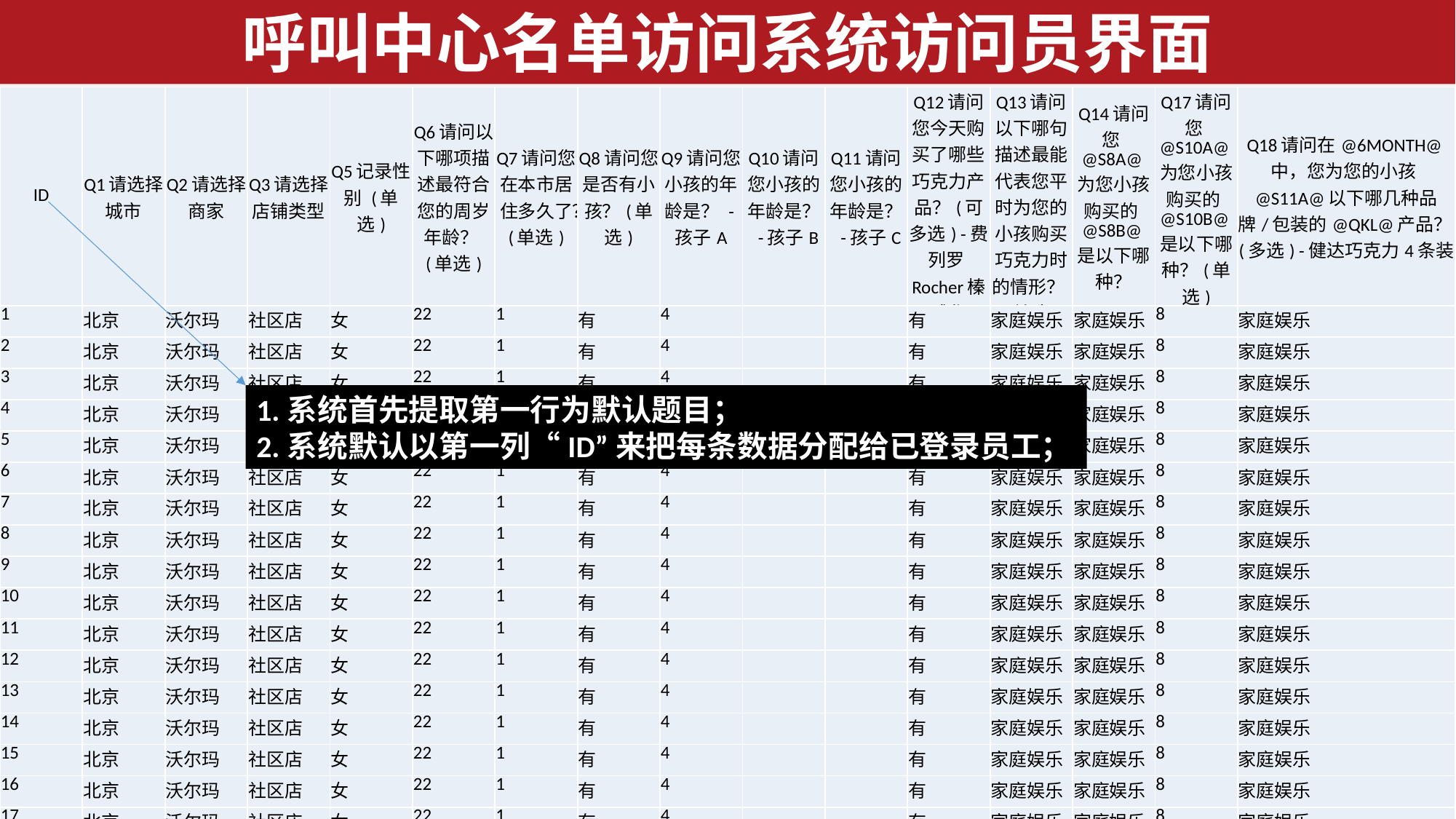

呼叫中心名单访问系统访问员界面

| ID | Q1请选择城市 | Q2请选择商家 | Q3请选择店铺类型 | Q5记录性别 (单选) | Q6请问以下哪项描述最符合您的周岁年龄？(单选) | Q7请问您在本市居住多久了？(单选) | Q8请问您是否有小孩？(单选) | Q9请问您小孩的年龄是？ -孩子A | Q10请问您小孩的年龄是？ -孩子B | Q11请问您小孩的年龄是？ -孩子C | Q12请问您今天购买了哪些巧克力产品？(可多选) -费列罗Rocher榛果威化巧克力 | Q13请问以下哪句描述最能代表您平时为您的小孩购买巧克力时的情形？(单选) | Q14请问您@S8A@为您小孩购买的@S8B@是以下哪种？ | Q17请问您@S10A@为您小孩购买的@S10B@是以下哪种？(单选) | Q18请问在@6MONTH@中，您为您的小孩@S11A@以下哪几种品牌/包装的@QKL@产品？(多选) -健达巧克力4条装 |
| --- | --- | --- | --- | --- | --- | --- | --- | --- | --- | --- | --- | --- | --- | --- | --- |
| 1 | 北京 | 沃尔玛 | 社区店 | 女 | 22 | 1 | 有 | 4 |  |  | 有 | 家庭娱乐 | 家庭娱乐 | 8 | 家庭娱乐 |
| 2 | 北京 | 沃尔玛 | 社区店 | 女 | 22 | 1 | 有 | 4 |  |  | 有 | 家庭娱乐 | 家庭娱乐 | 8 | 家庭娱乐 |
| 3 | 北京 | 沃尔玛 | 社区店 | 女 | 22 | 1 | 有 | 4 |  |  | 有 | 家庭娱乐 | 家庭娱乐 | 8 | 家庭娱乐 |
| 4 | 北京 | 沃尔玛 | 社区店 | 女 | 22 | 1 | 有 | 4 |  |  | 有 | 家庭娱乐 | 家庭娱乐 | 8 | 家庭娱乐 |
| 5 | 北京 | 沃尔玛 | 社区店 | 女 | 22 | 1 | 有 | 4 |  |  | 有 | 家庭娱乐 | 家庭娱乐 | 8 | 家庭娱乐 |
| 6 | 北京 | 沃尔玛 | 社区店 | 女 | 22 | 1 | 有 | 4 |  |  | 有 | 家庭娱乐 | 家庭娱乐 | 8 | 家庭娱乐 |
| 7 | 北京 | 沃尔玛 | 社区店 | 女 | 22 | 1 | 有 | 4 |  |  | 有 | 家庭娱乐 | 家庭娱乐 | 8 | 家庭娱乐 |
| 8 | 北京 | 沃尔玛 | 社区店 | 女 | 22 | 1 | 有 | 4 |  |  | 有 | 家庭娱乐 | 家庭娱乐 | 8 | 家庭娱乐 |
| 9 | 北京 | 沃尔玛 | 社区店 | 女 | 22 | 1 | 有 | 4 |  |  | 有 | 家庭娱乐 | 家庭娱乐 | 8 | 家庭娱乐 |
| 10 | 北京 | 沃尔玛 | 社区店 | 女 | 22 | 1 | 有 | 4 |  |  | 有 | 家庭娱乐 | 家庭娱乐 | 8 | 家庭娱乐 |
| 11 | 北京 | 沃尔玛 | 社区店 | 女 | 22 | 1 | 有 | 4 |  |  | 有 | 家庭娱乐 | 家庭娱乐 | 8 | 家庭娱乐 |
| 12 | 北京 | 沃尔玛 | 社区店 | 女 | 22 | 1 | 有 | 4 |  |  | 有 | 家庭娱乐 | 家庭娱乐 | 8 | 家庭娱乐 |
| 13 | 北京 | 沃尔玛 | 社区店 | 女 | 22 | 1 | 有 | 4 |  |  | 有 | 家庭娱乐 | 家庭娱乐 | 8 | 家庭娱乐 |
| 14 | 北京 | 沃尔玛 | 社区店 | 女 | 22 | 1 | 有 | 4 |  |  | 有 | 家庭娱乐 | 家庭娱乐 | 8 | 家庭娱乐 |
| 15 | 北京 | 沃尔玛 | 社区店 | 女 | 22 | 1 | 有 | 4 |  |  | 有 | 家庭娱乐 | 家庭娱乐 | 8 | 家庭娱乐 |
| 16 | 北京 | 沃尔玛 | 社区店 | 女 | 22 | 1 | 有 | 4 |  |  | 有 | 家庭娱乐 | 家庭娱乐 | 8 | 家庭娱乐 |
| 17 | 北京 | 沃尔玛 | 社区店 | 女 | 22 | 1 | 有 | 4 |  |  | 有 | 家庭娱乐 | 家庭娱乐 | 8 | 家庭娱乐 |
1.系统首先提取第一行为默认题目；
2.系统默认以第一列“ID”来把每条数据分配给已登录员工；